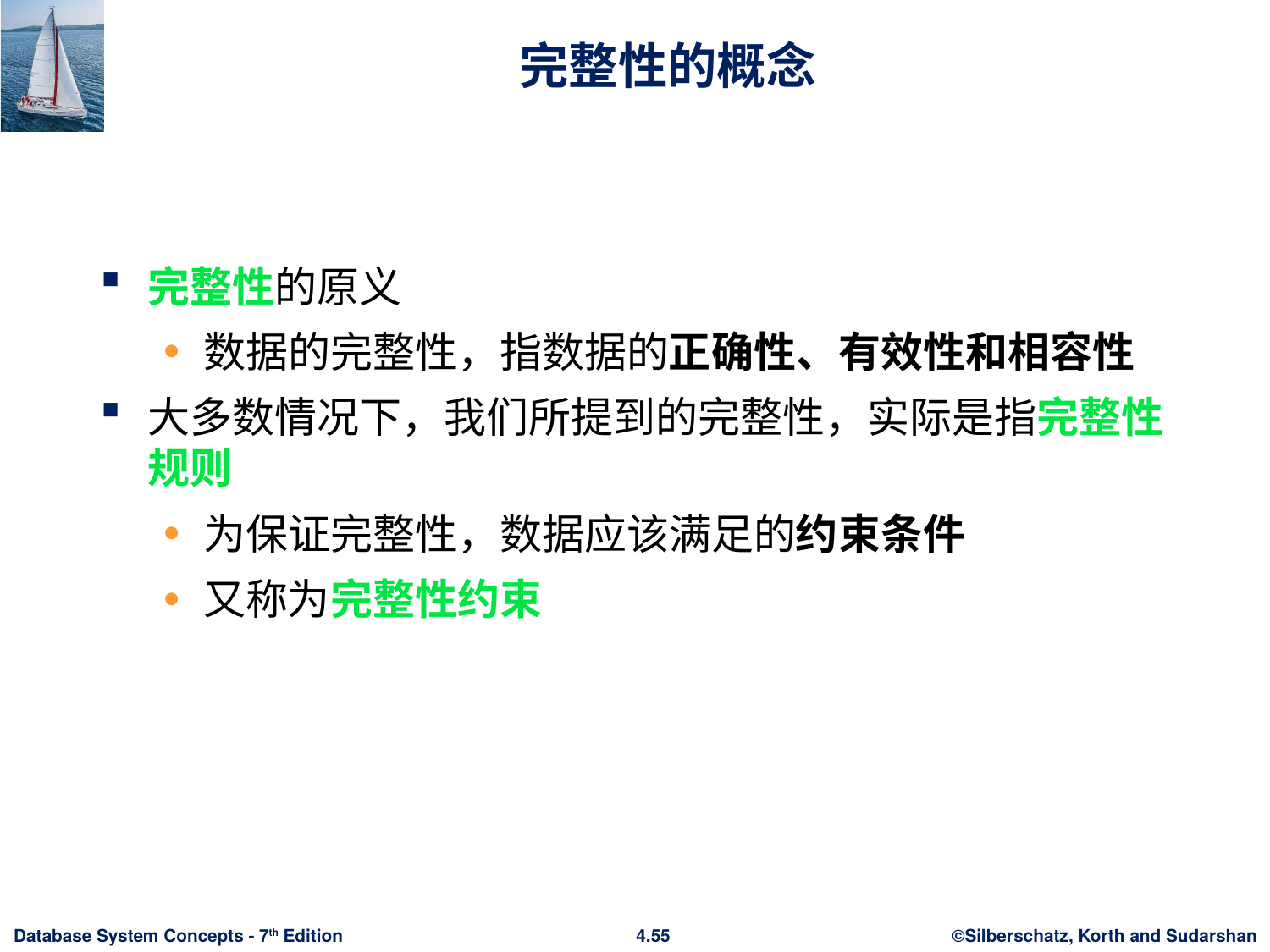

# 完整性的概念
完整性的原义
数据的完整性，指数据的正确性、有效性和相容性
大多数情况下，我们所提到的完整性，实际是指完整性规则
为保证完整性，数据应该满足的约束条件
又称为完整性约束